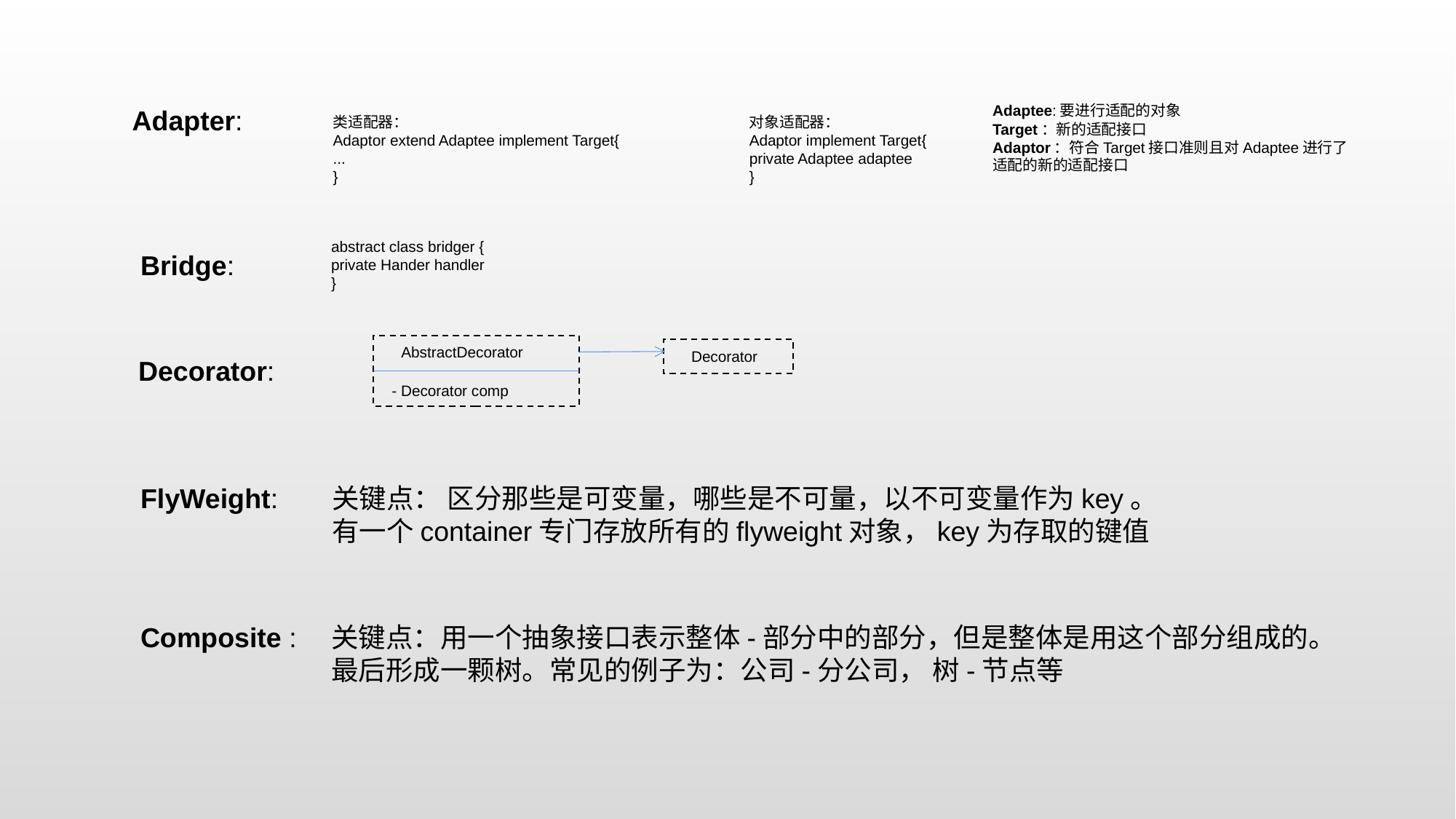

Adaptee:要进行适配的对象
Target：新的适配接口
Adaptor：符合Target接口准则且对Adaptee进行了适配的新的适配接口

Adapter:
类适配器：
Adaptor extend Adaptee implement Target{
...
}
对象适配器：
Adaptor implement Target{
private Adaptee adaptee
}
abstract class bridger {
private Hander handler
}
Bridge:

AbstractDecorator
- Decorator comp

Decorator
Decorator:
FlyWeight:
关键点： 区分那些是可变量，哪些是不可量，以不可变量作为key。
有一个container专门存放所有的flyweight对象，key为存取的键值
Composite :
关键点：用一个抽象接口表示整体-部分中的部分，但是整体是用这个部分组成的。
最后形成一颗树。常见的例子为：公司-分公司， 树-节点等